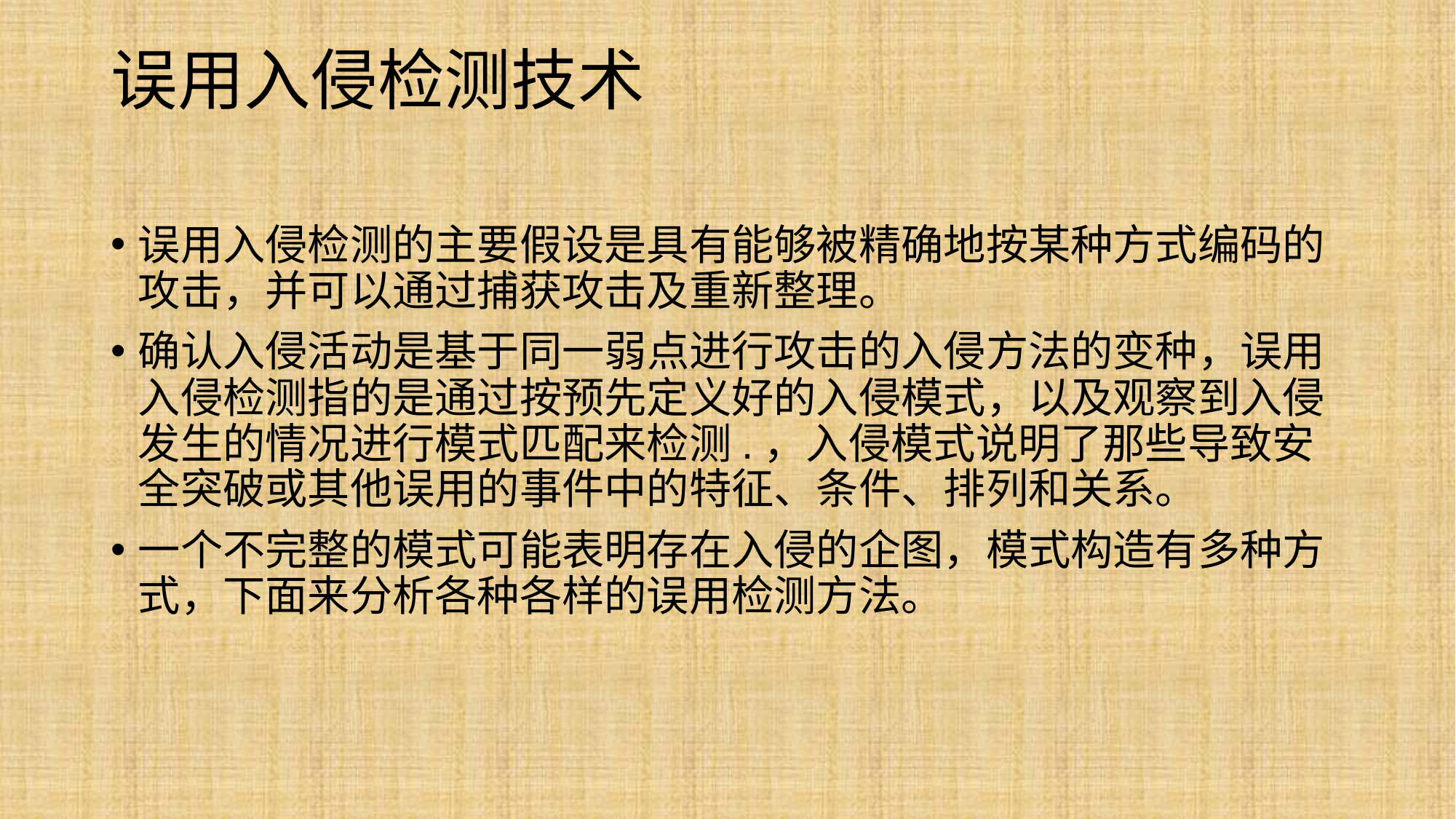

# 误用入侵检测技术
误用入侵检测的主要假设是具有能够被精确地按某种方式编码的攻击，并可以通过捕获攻击及重新整理。
确认入侵活动是基于同一弱点进行攻击的入侵方法的变种，误用入侵检测指的是通过按预先定义好的入侵模式，以及观察到入侵发生的情况进行模式匹配来检测.，入侵模式说明了那些导致安全突破或其他误用的事件中的特征、条件、排列和关系。
一个不完整的模式可能表明存在入侵的企图，模式构造有多种方式，下面来分析各种各样的误用检测方法。